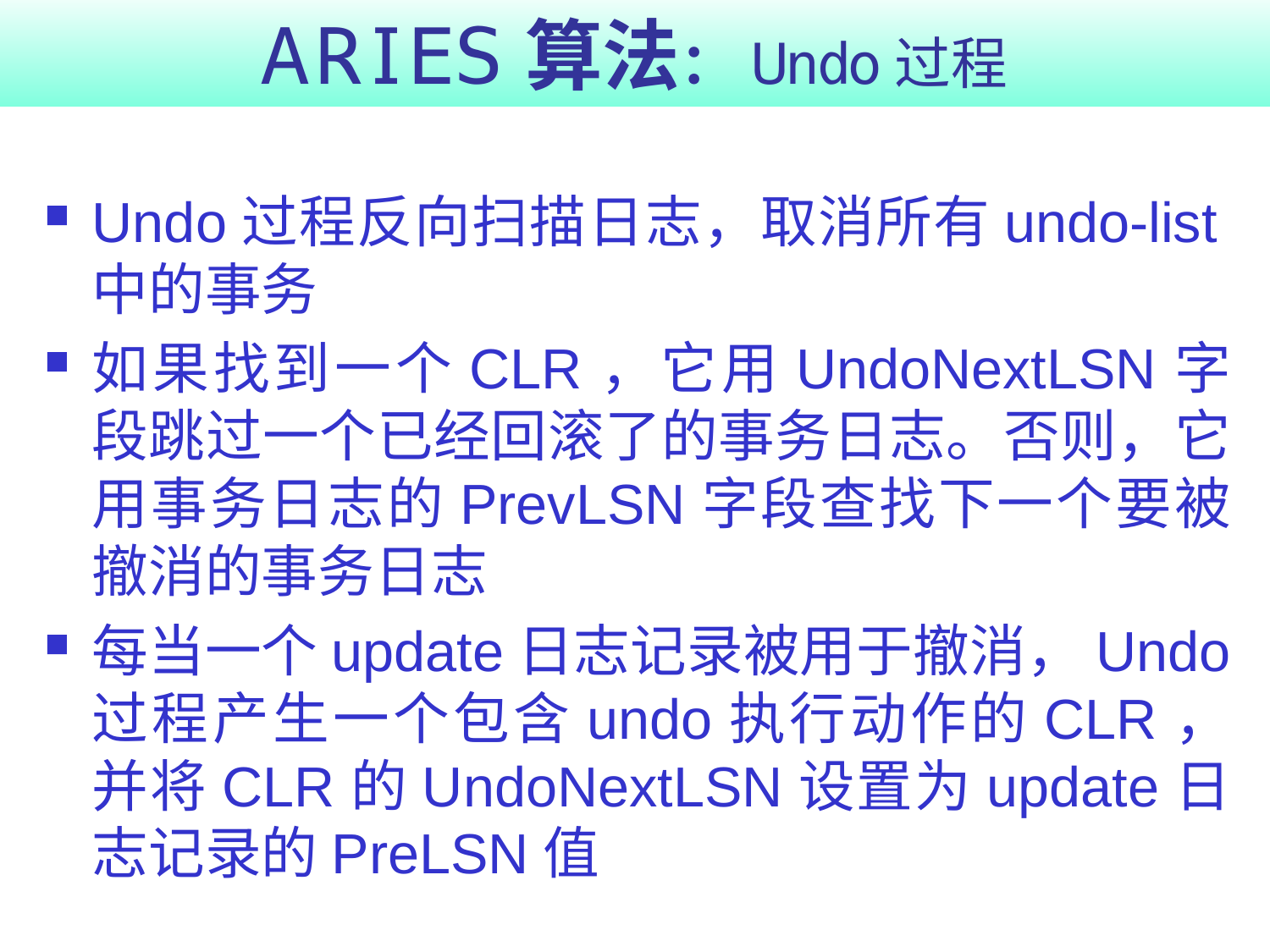

# ARIES算法：Undo过程
Undo过程反向扫描日志，取消所有undo-list中的事务
如果找到一个CLR，它用UndoNextLSN字段跳过一个已经回滚了的事务日志。否则，它用事务日志的PrevLSN字段查找下一个要被撤消的事务日志
每当一个update日志记录被用于撤消，Undo过程产生一个包含undo执行动作的CLR，并将CLR的UndoNextLSN设置为update日志记录的PreLSN值